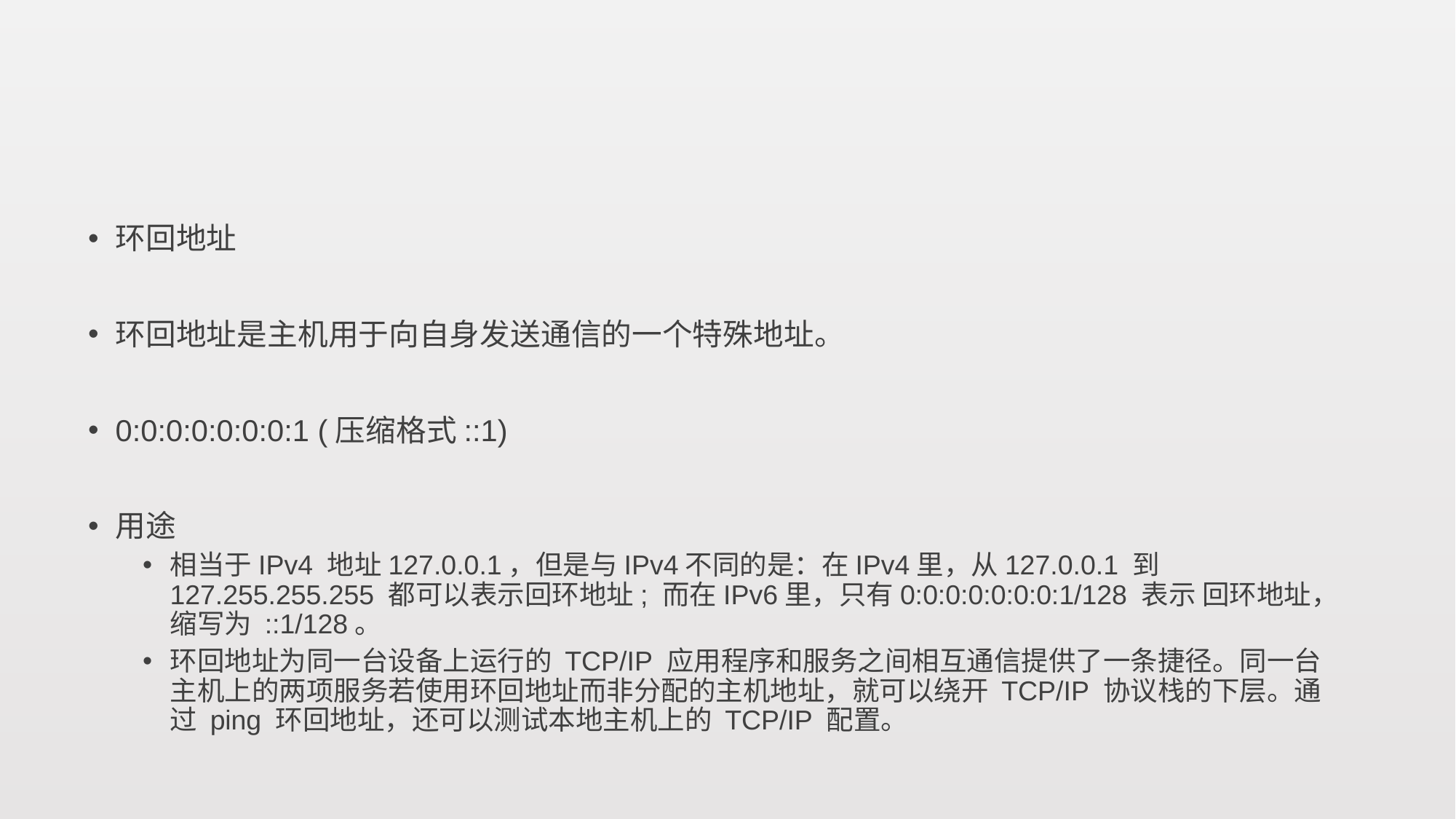

#
环回地址

环回地址是主机用于向自身发送通信的一个特殊地址。

0:0:0:0:0:0:0:1 (压缩格式::1)

用途
相当于IPv4 地址127.0.0.1，但是与IPv4不同的是：在IPv4里，从127.0.0.1 到127.255.255.255 都可以表示回环地址; 而在IPv6里，只有0:0:0:0:0:0:0:1/128 表示 回环地址，缩写为 ::1/128。
环回地址为同一台设备上运行的 TCP/IP 应用程序和服务之间相互通信提供了一条捷径。同一台主机上的两项服务若使用环回地址而非分配的主机地址，就可以绕开 TCP/IP 协议栈的下层。通过 ping 环回地址，还可以测试本地主机上的 TCP/IP 配置。